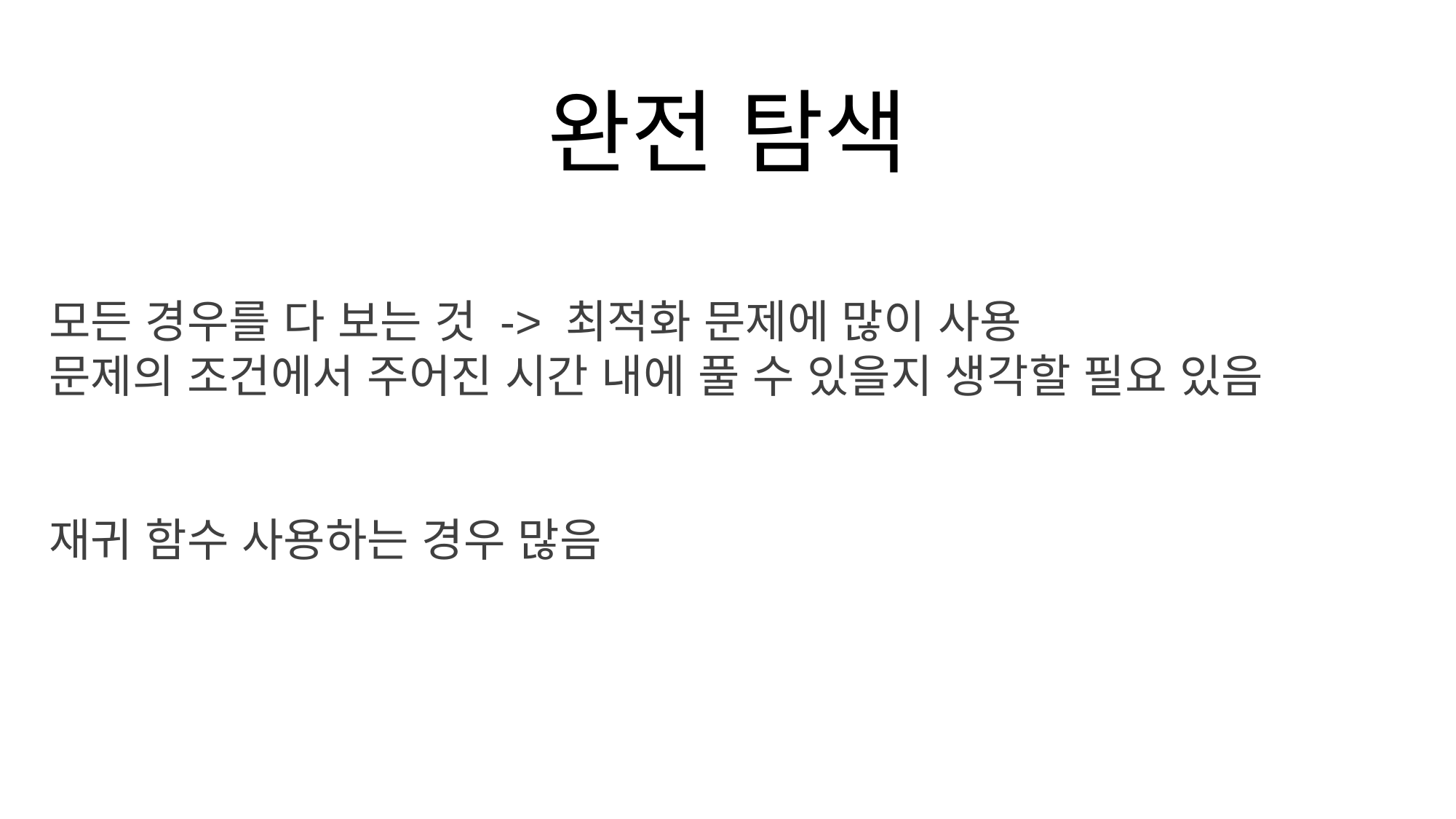

# 완전 탐색
모든 경우를 다 보는 것 -> 최적화 문제에 많이 사용
문제의 조건에서 주어진 시간 내에 풀 수 있을지 생각할 필요 있음

재귀 함수 사용하는 경우 많음